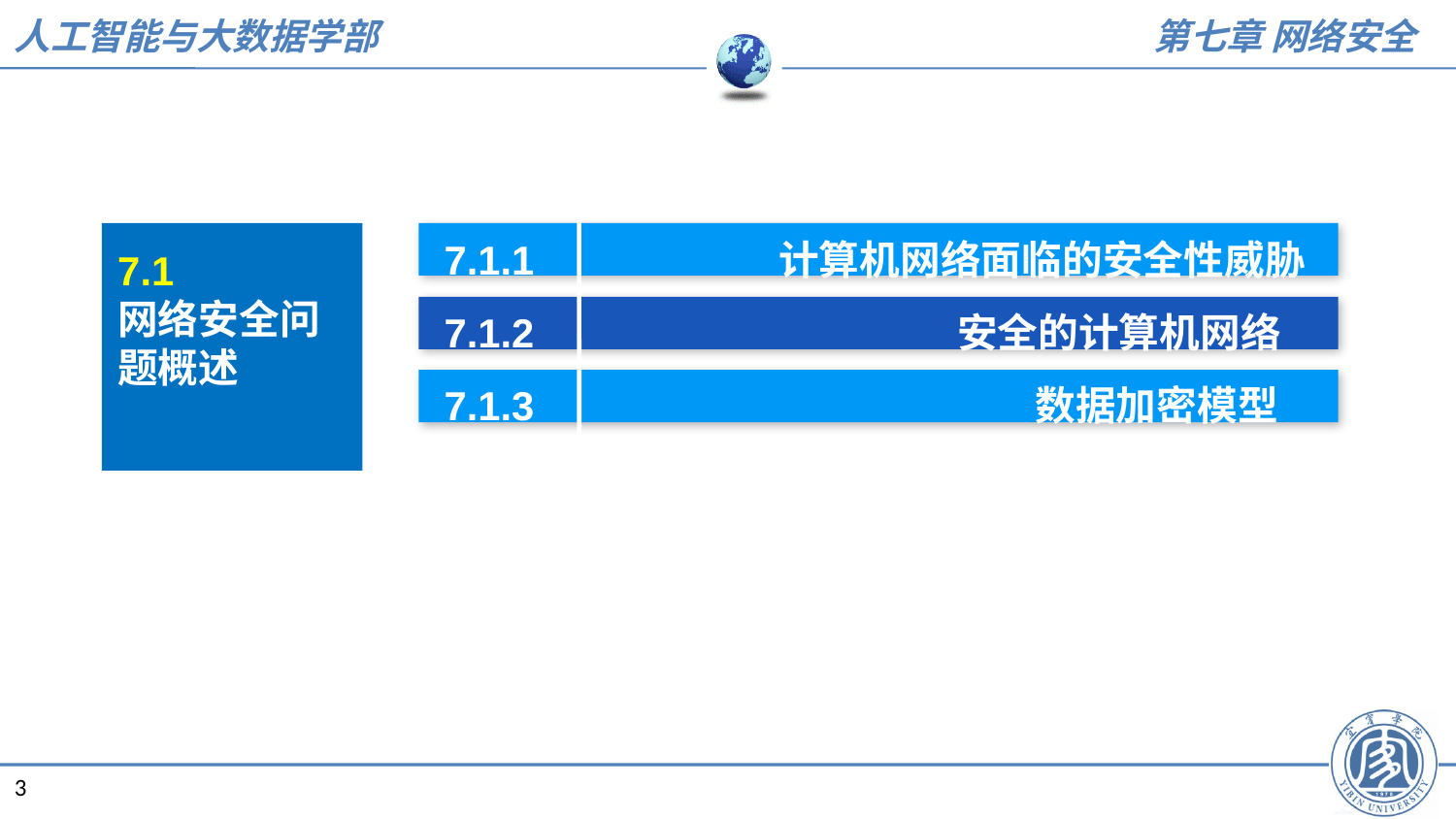

7.1.1                     计算机网络面临的安全性威胁
7.1.2                                     安全的计算机网络
7.1.3                                            数据加密模型

7.1
网络安全问题概述

3